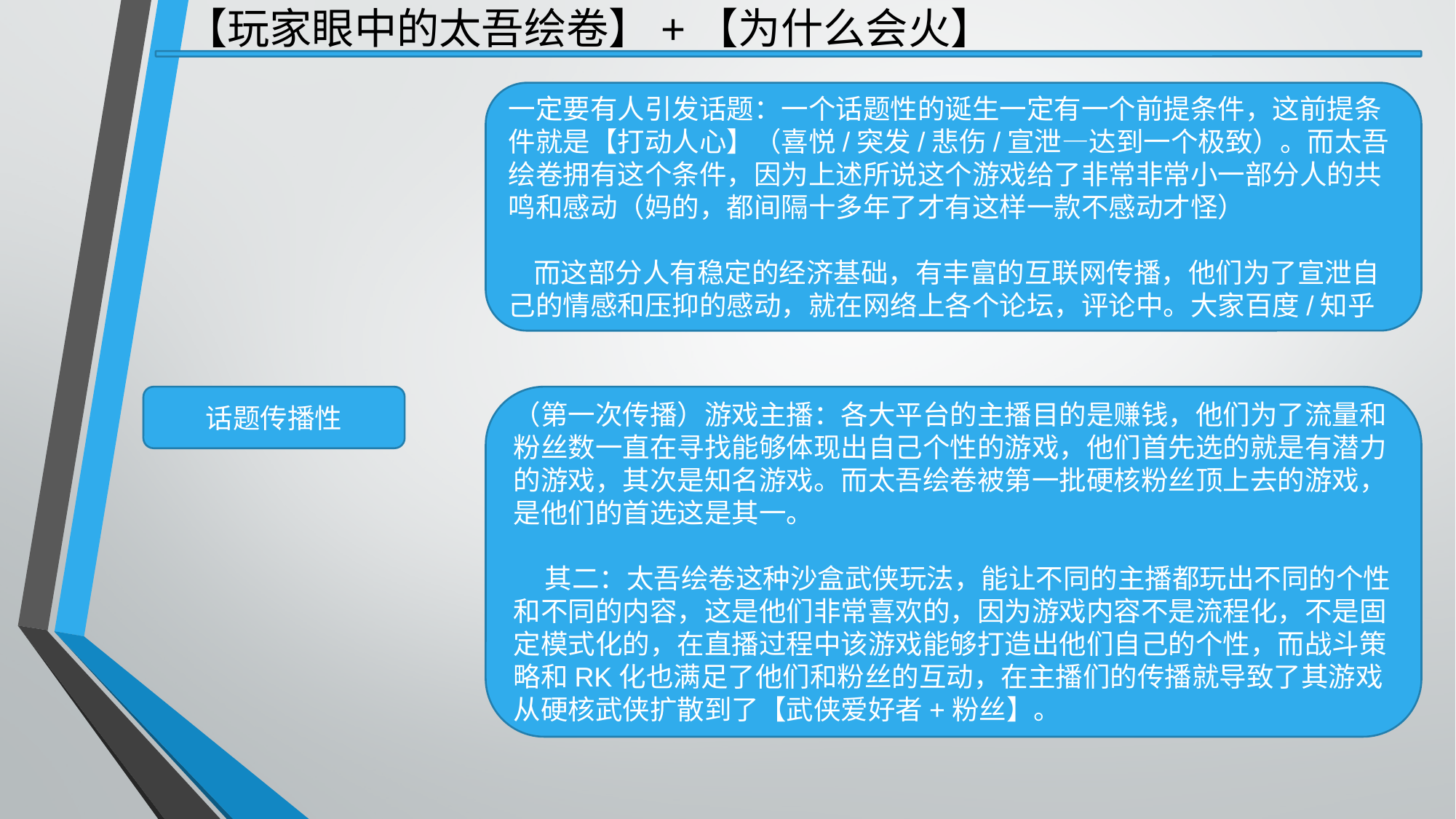

【玩家眼中的太吾绘卷】+【为什么会火】

一定要有人引发话题：一个话题性的诞生一定有一个前提条件，这前提条件就是【打动人心】（喜悦/突发/悲伤/宣泄—达到一个极致）。而太吾绘卷拥有这个条件，因为上述所说这个游戏给了非常非常小一部分人的共鸣和感动（妈的，都间隔十多年了才有这样一款不感动才怪）

   而这部分人有稳定的经济基础，有丰富的互联网传播，他们为了宣泄自己的情感和压抑的感动，就在网络上各个论坛，评论中。大家百度/知乎
（第一次传播）游戏主播：各大平台的主播目的是赚钱，他们为了流量和粉丝数一直在寻找能够体现出自己个性的游戏，他们首先选的就是有潜力的游戏，其次是知名游戏。而太吾绘卷被第一批硬核粉丝顶上去的游戏，是他们的首选这是其一。

    其二：太吾绘卷这种沙盒武侠玩法，能让不同的主播都玩出不同的个性和不同的内容，这是他们非常喜欢的，因为游戏内容不是流程化，不是固定模式化的，在直播过程中该游戏能够打造出他们自己的个性，而战斗策略和RK化也满足了他们和粉丝的互动，在主播们的传播就导致了其游戏从硬核武侠扩散到了【武侠爱好者+粉丝】。
话题传播性